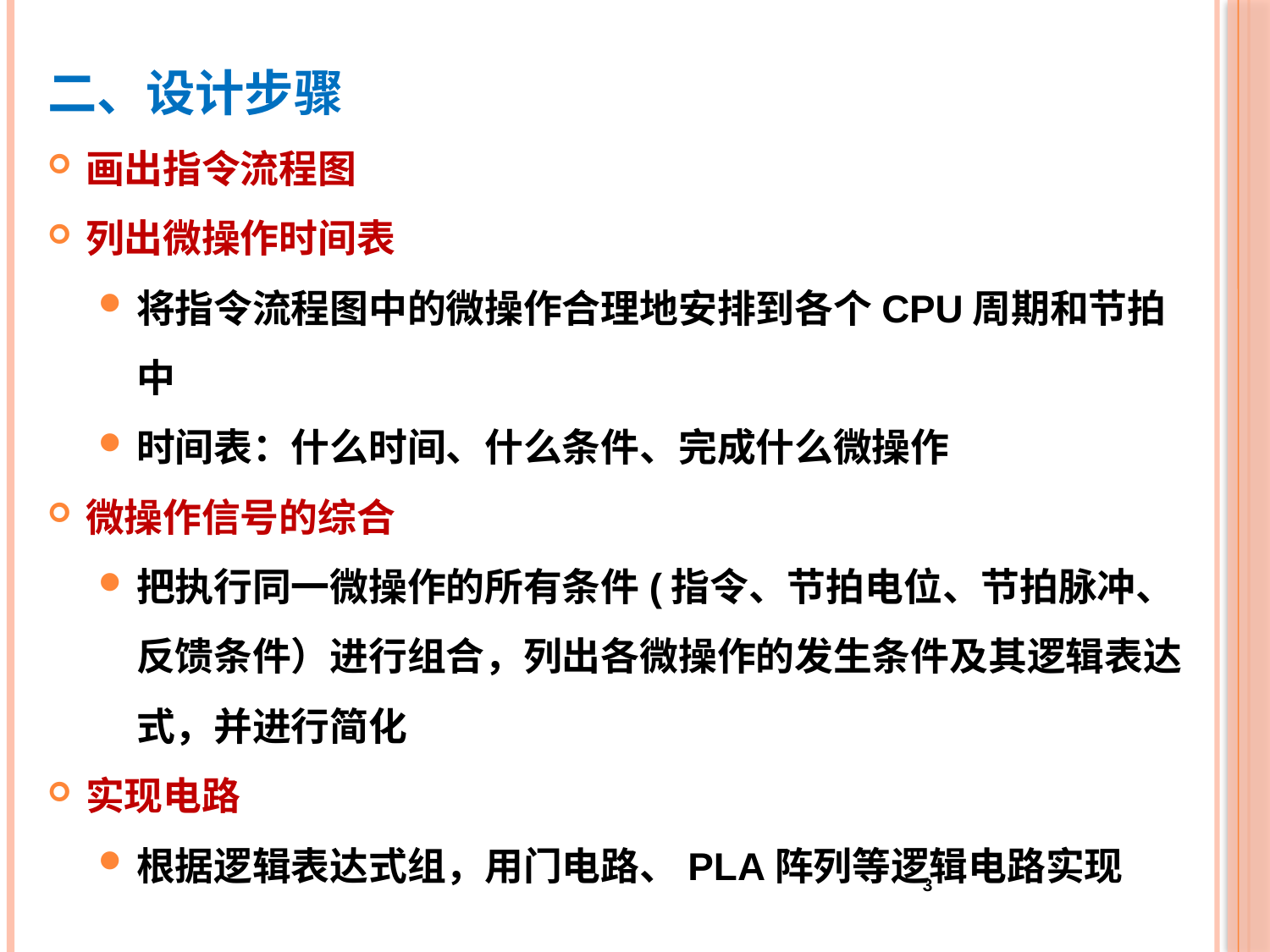

二、设计步骤
画出指令流程图
列出微操作时间表
将指令流程图中的微操作合理地安排到各个CPU周期和节拍中
时间表：什么时间、什么条件、完成什么微操作
微操作信号的综合
把执行同一微操作的所有条件(指令、节拍电位、节拍脉冲、反馈条件）进行组合，列出各微操作的发生条件及其逻辑表达式，并进行简化
实现电路
根据逻辑表达式组，用门电路、PLA阵列等逻辑电路实现
3